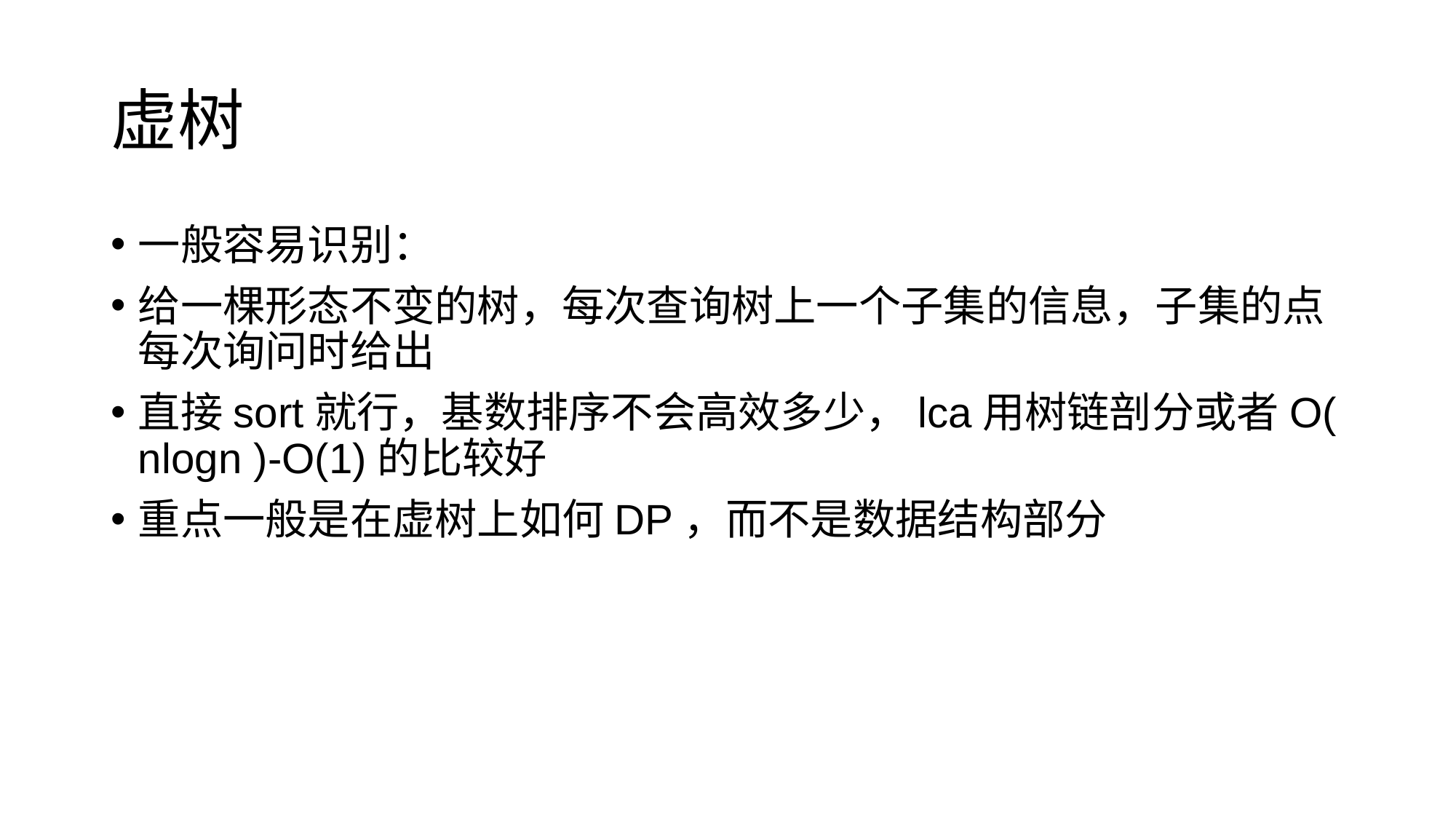

# 虚树
一般容易识别：
给一棵形态不变的树，每次查询树上一个子集的信息，子集的点每次询问时给出
直接sort就行，基数排序不会高效多少，lca用树链剖分或者O( nlogn )-O(1)的比较好
重点一般是在虚树上如何DP，而不是数据结构部分